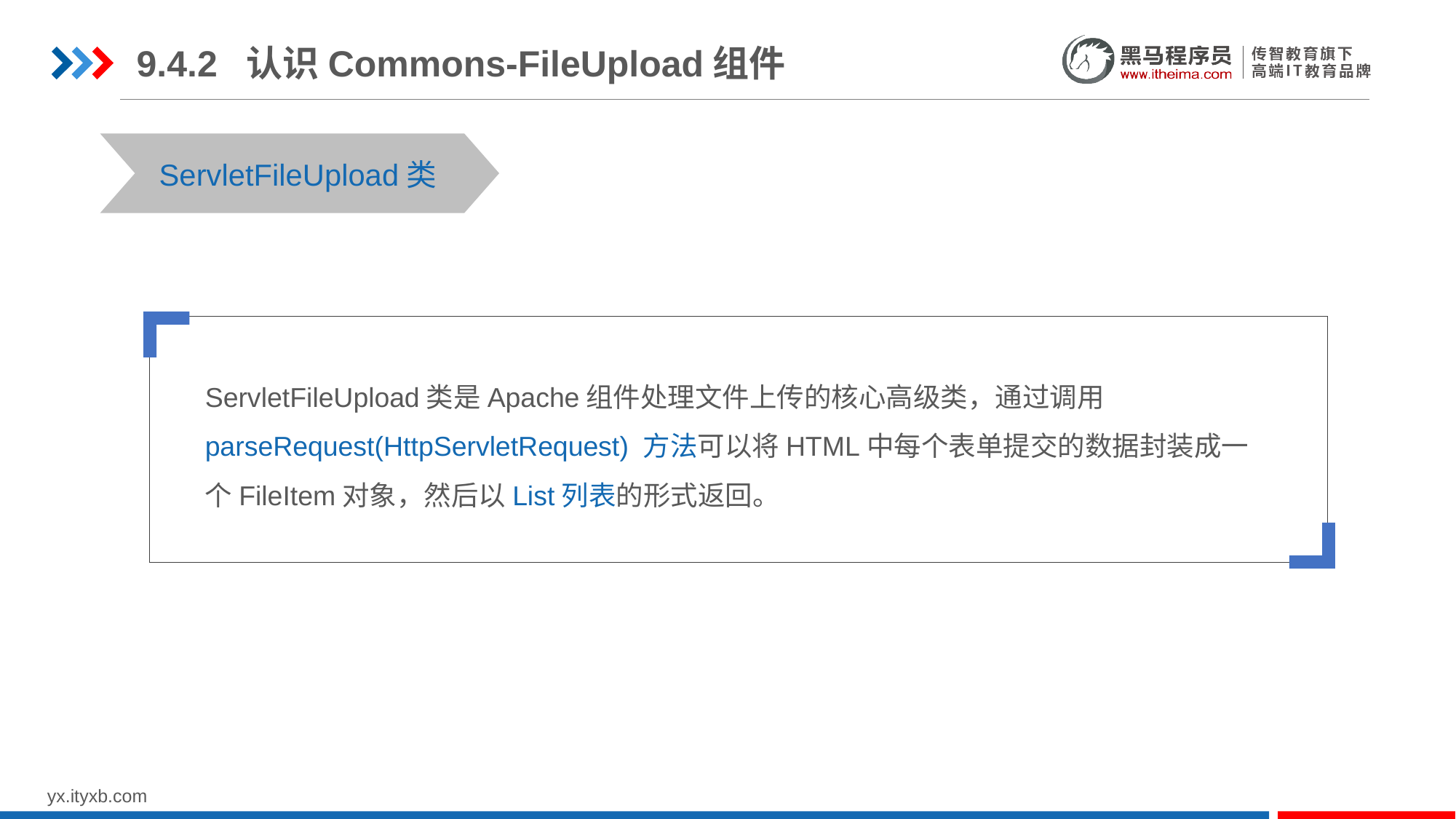

9.4.2  认识Commons-FileUpload组件

ServletFileUpload类

ServletFileUpload类是Apache组件处理文件上传的核心高级类，通过调用parseRequest(HttpServletRequest) 方法可以将HTML中每个表单提交的数据封装成一个FileItem对象，然后以List列表的形式返回。